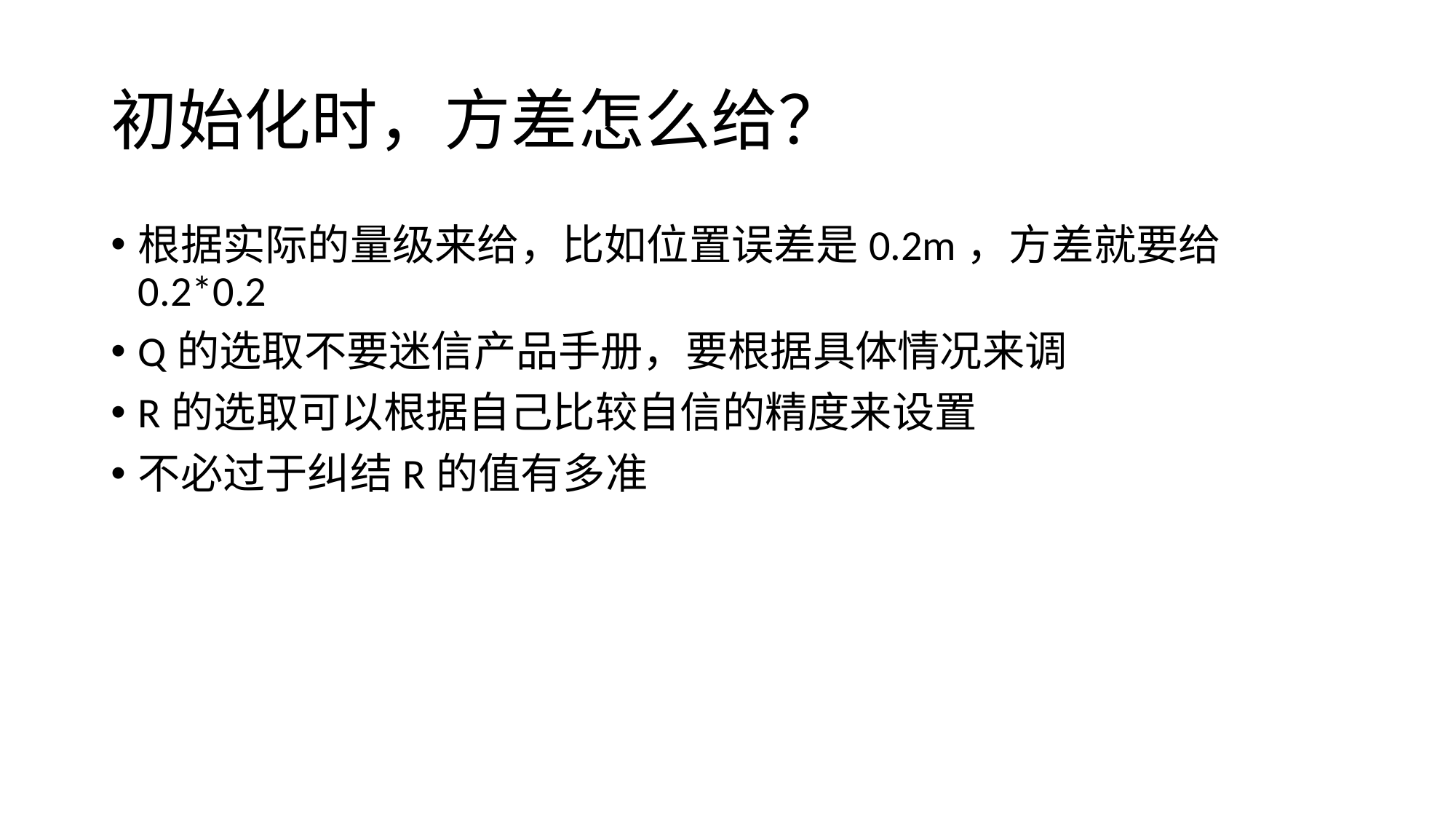

# 初始化时，方差怎么给？
根据实际的量级来给，比如位置误差是0.2m，方差就要给0.2*0.2
Q的选取不要迷信产品手册，要根据具体情况来调
R的选取可以根据自己比较自信的精度来设置
不必过于纠结R的值有多准